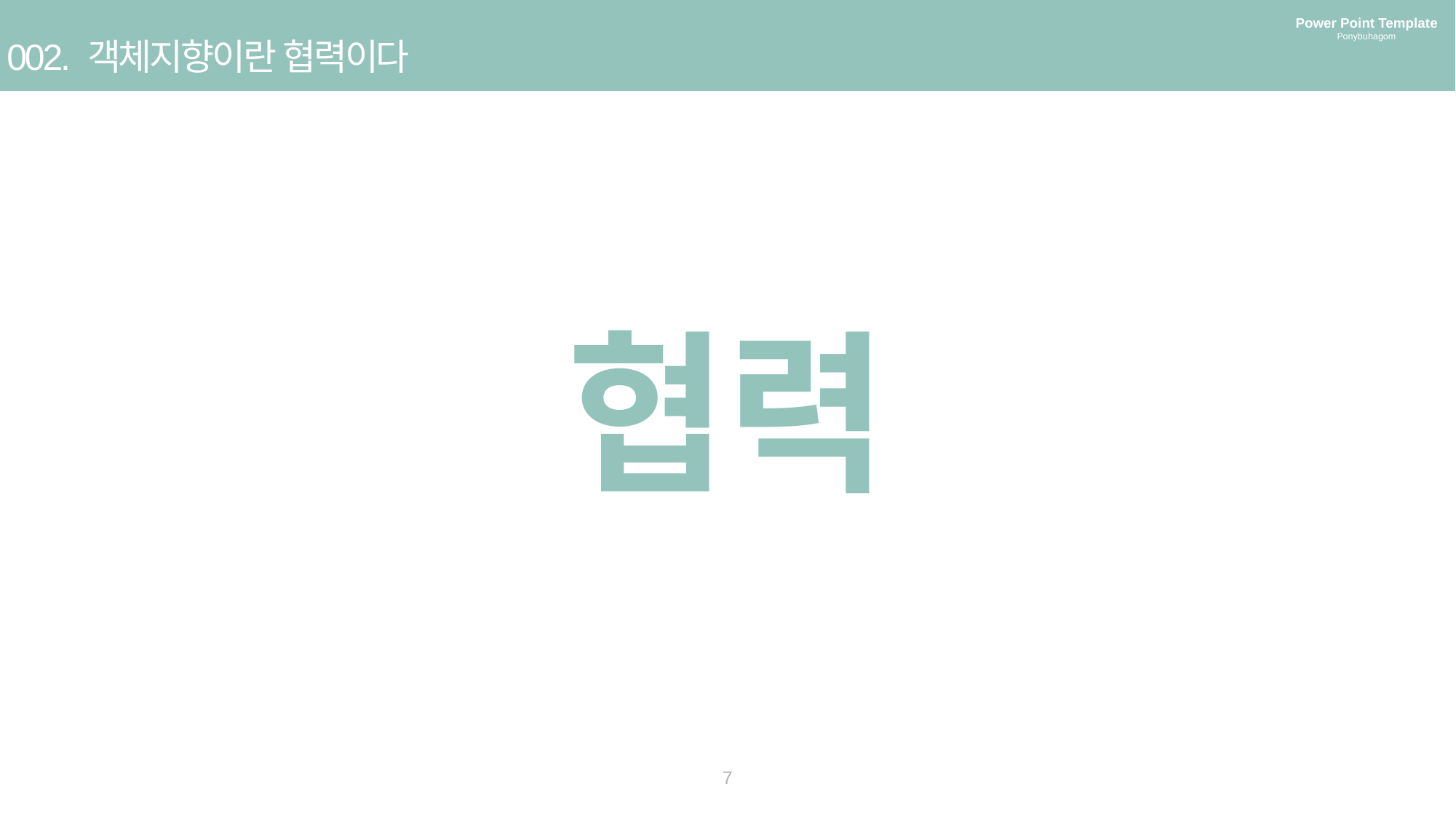

Power Point Template
Ponybuhagom
002. 객체지향이란 협력이다
협력
7